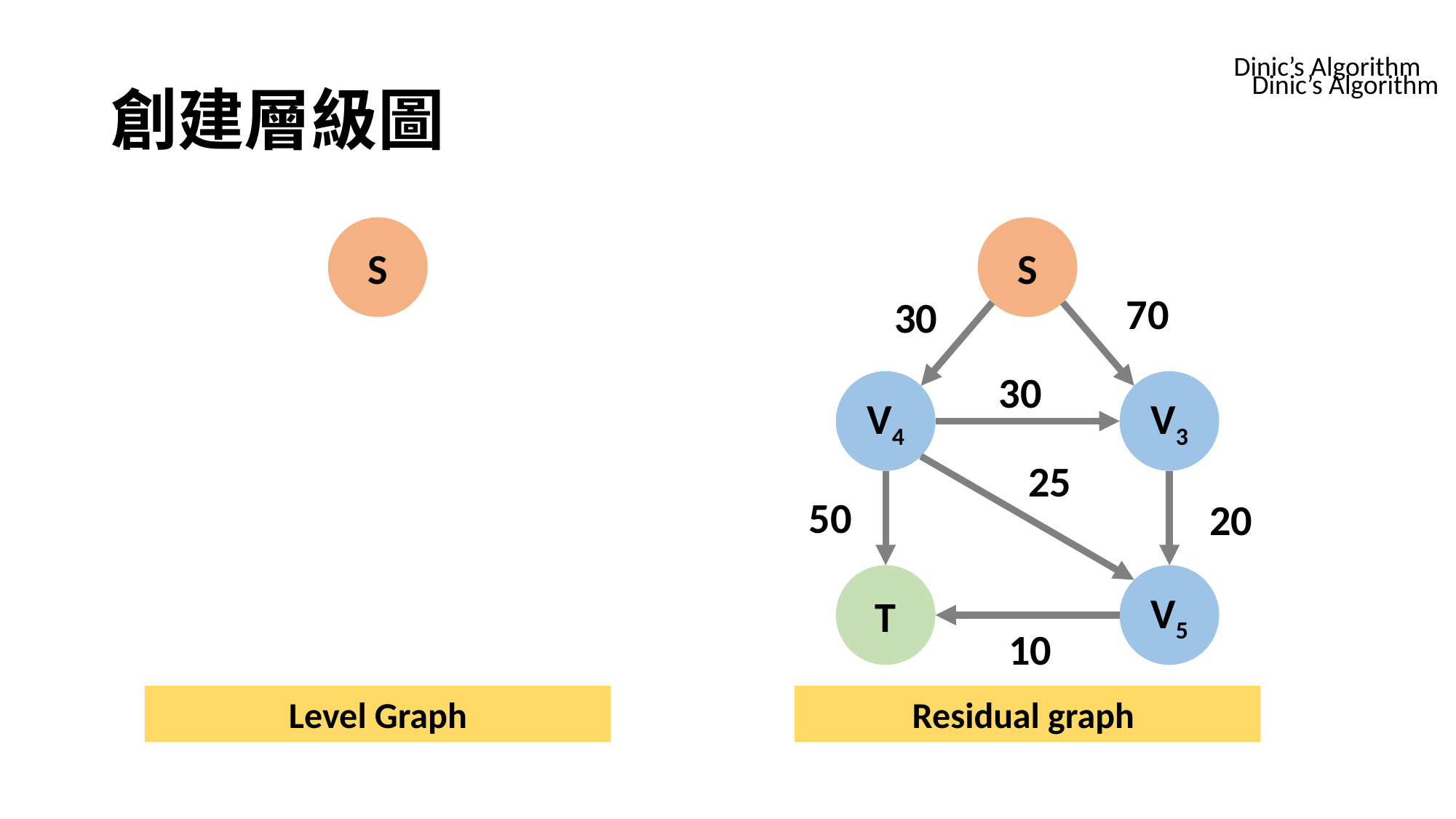

# 創建層級圖
Dinic’s Algorithm
Dinic’s Algorithm
S
S
70
30
30
V4
V3
25
50
20
V5
T
10
Level Graph
Residual graph